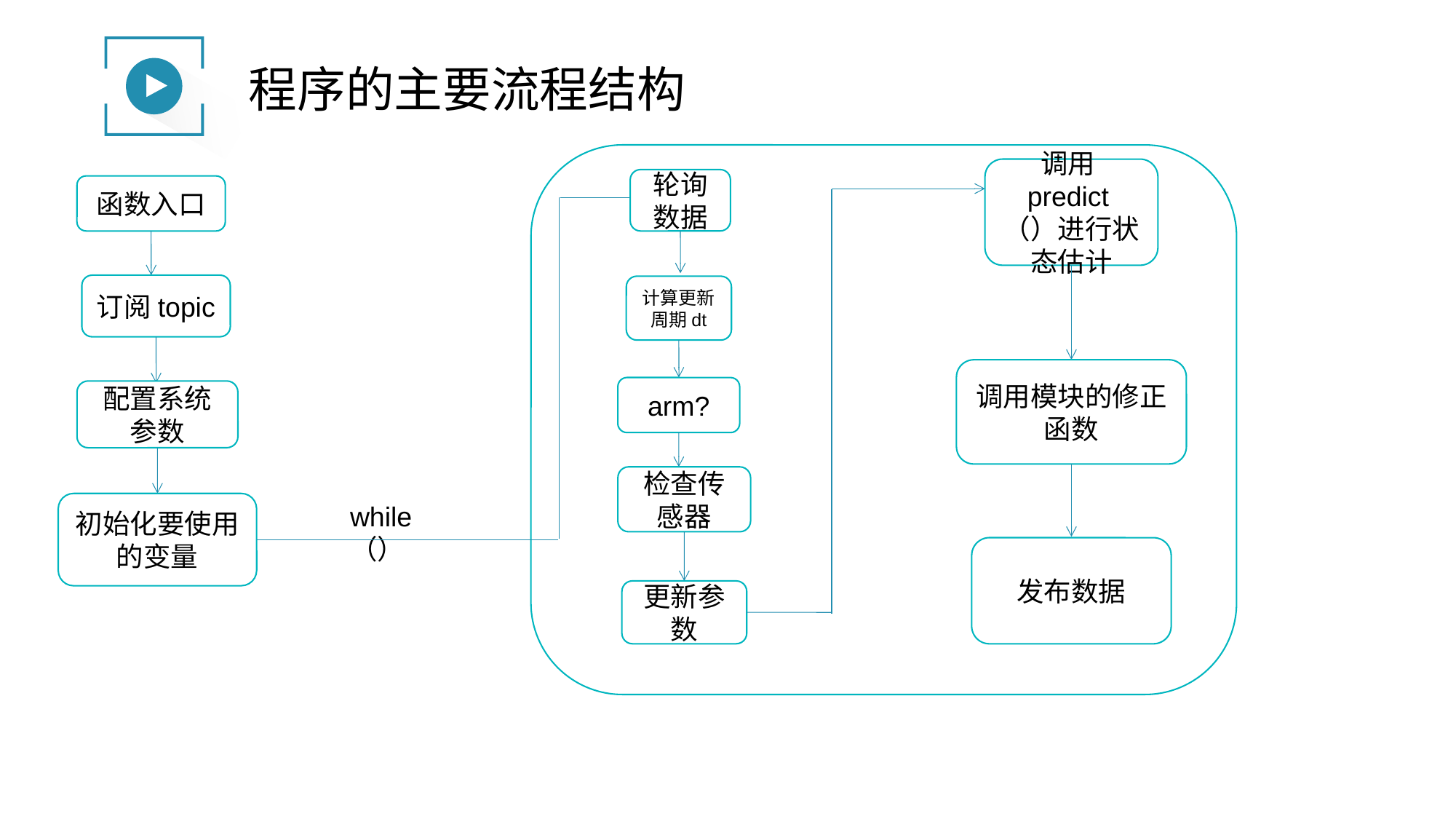

程序的主要流程结构

调用predict（）进行状态估计
轮询数据
函数入口
订阅topic
计算更新周期dt
调用模块的修正函数
arm?
配置系统参数
检查传感器
初始化要使用的变量
while（）
发布数据
更新参数